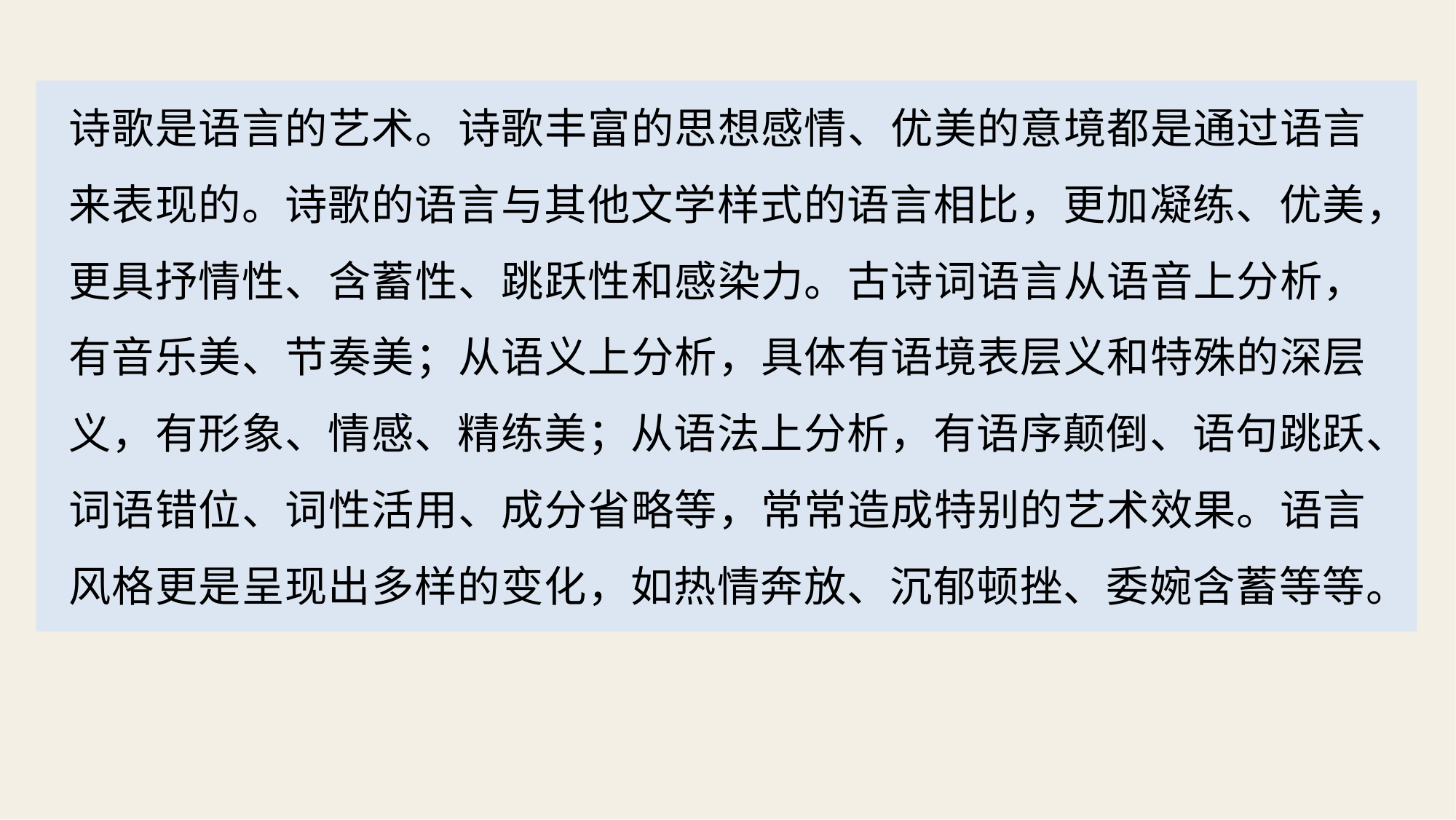

诗歌是语言的艺术。诗歌丰富的思想感情、优美的意境都是通过语言来表现的。诗歌的语言与其他文学样式的语言相比，更加凝练、优美，更具抒情性、含蓄性、跳跃性和感染力。古诗词语言从语音上分析，有音乐美、节奏美；从语义上分析，具体有语境表层义和特殊的深层义，有形象、情感、精练美；从语法上分析，有语序颠倒、语句跳跃、词语错位、词性活用、成分省略等，常常造成特别的艺术效果。语言风格更是呈现出多样的变化，如热情奔放、沉郁顿挫、委婉含蓄等等。